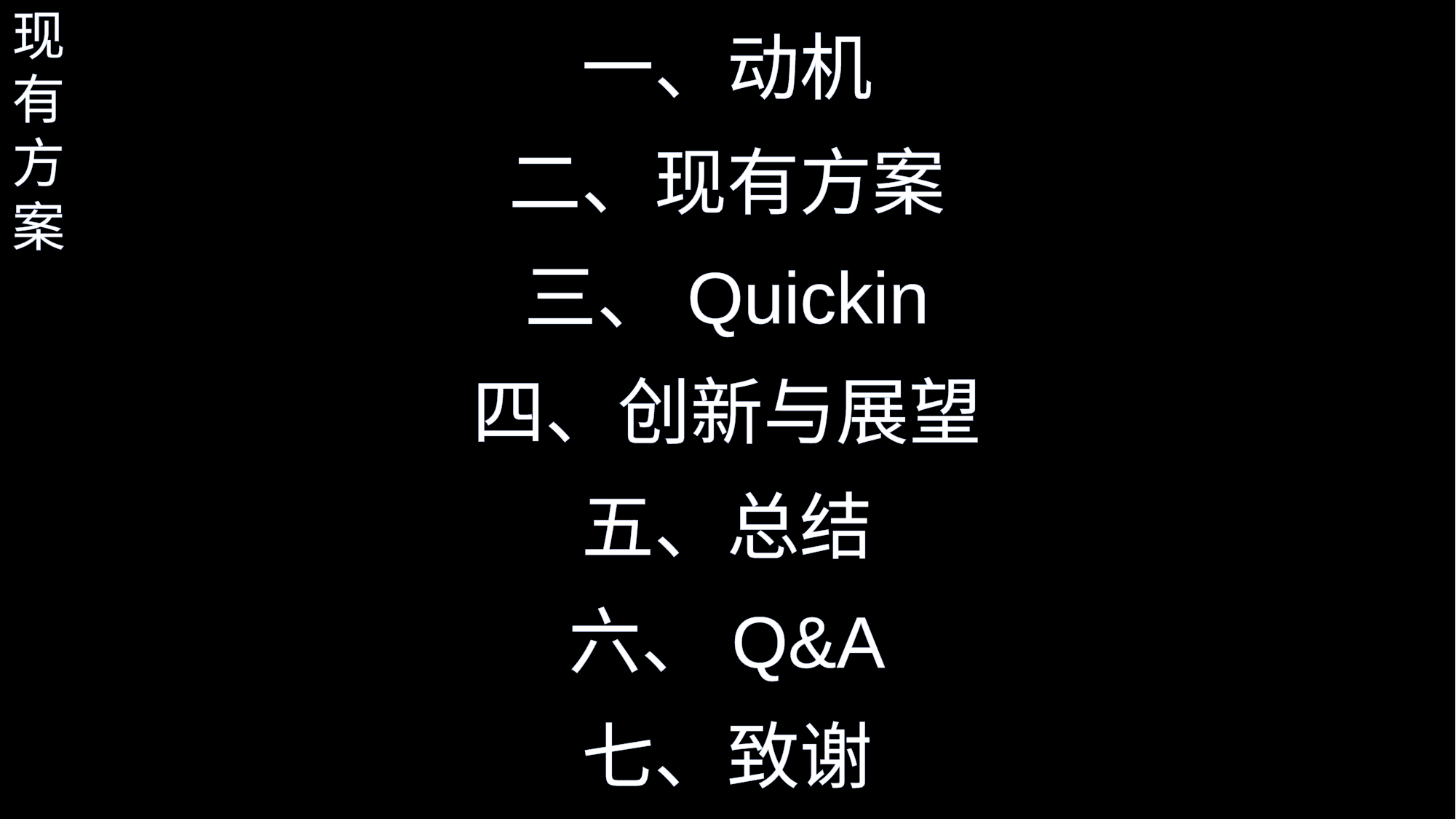

现有方案
一、动机

二、现有方案
三、Quickin
四、创新与展望
五、总结
六、Q&A
七、致谢